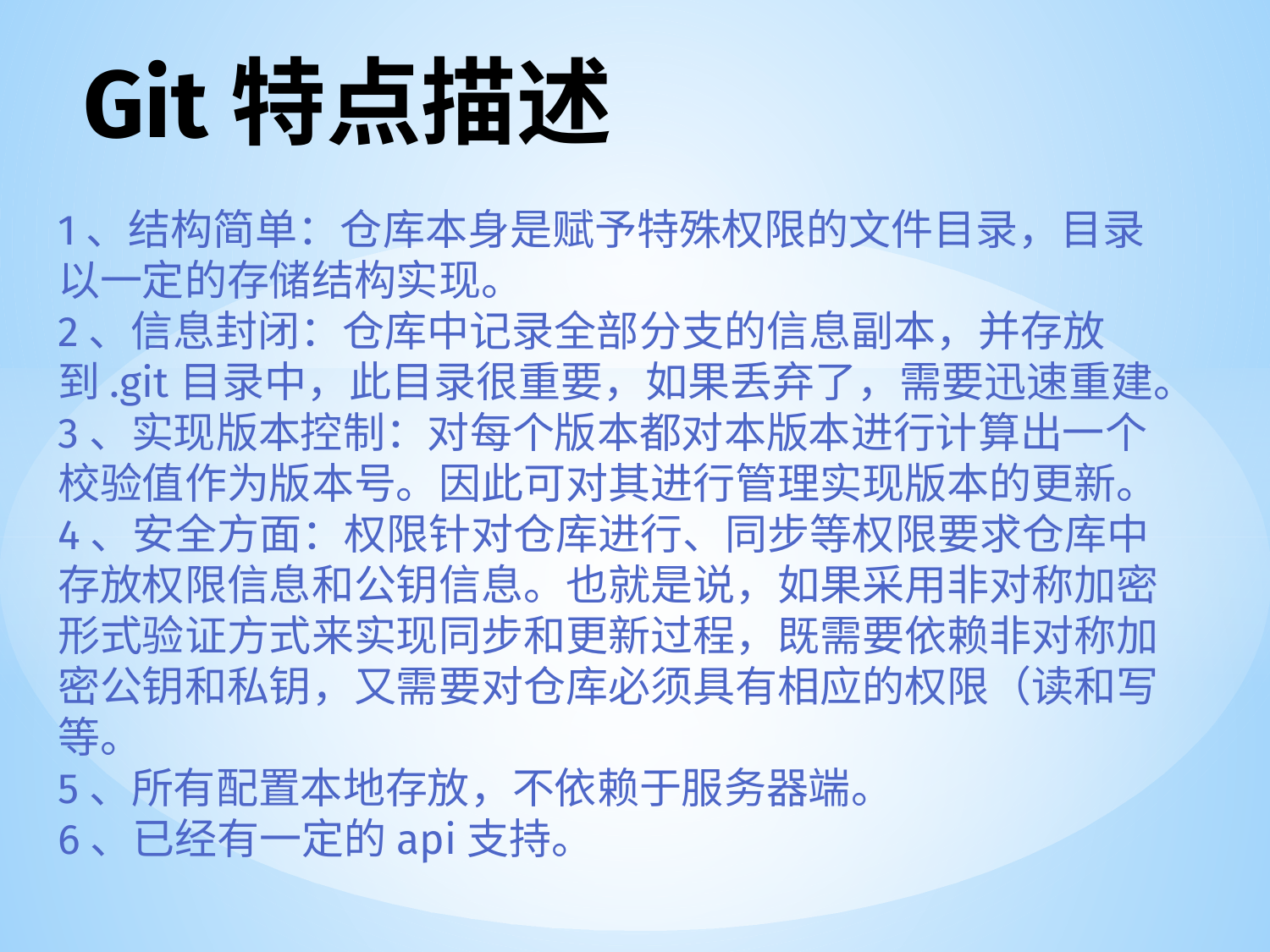

# Git特点描述
1、结构简单：仓库本身是赋予特殊权限的文件目录，目录以一定的存储结构实现。
2、信息封闭：仓库中记录全部分支的信息副本，并存放到.git目录中，此目录很重要，如果丢弃了，需要迅速重建。
3、实现版本控制：对每个版本都对本版本进行计算出一个校验值作为版本号。因此可对其进行管理实现版本的更新。
4、安全方面：权限针对仓库进行、同步等权限要求仓库中存放权限信息和公钥信息。也就是说，如果采用非对称加密形式验证方式来实现同步和更新过程，既需要依赖非对称加密公钥和私钥，又需要对仓库必须具有相应的权限（读和写等。
5、所有配置本地存放，不依赖于服务器端。
6、已经有一定的api支持。